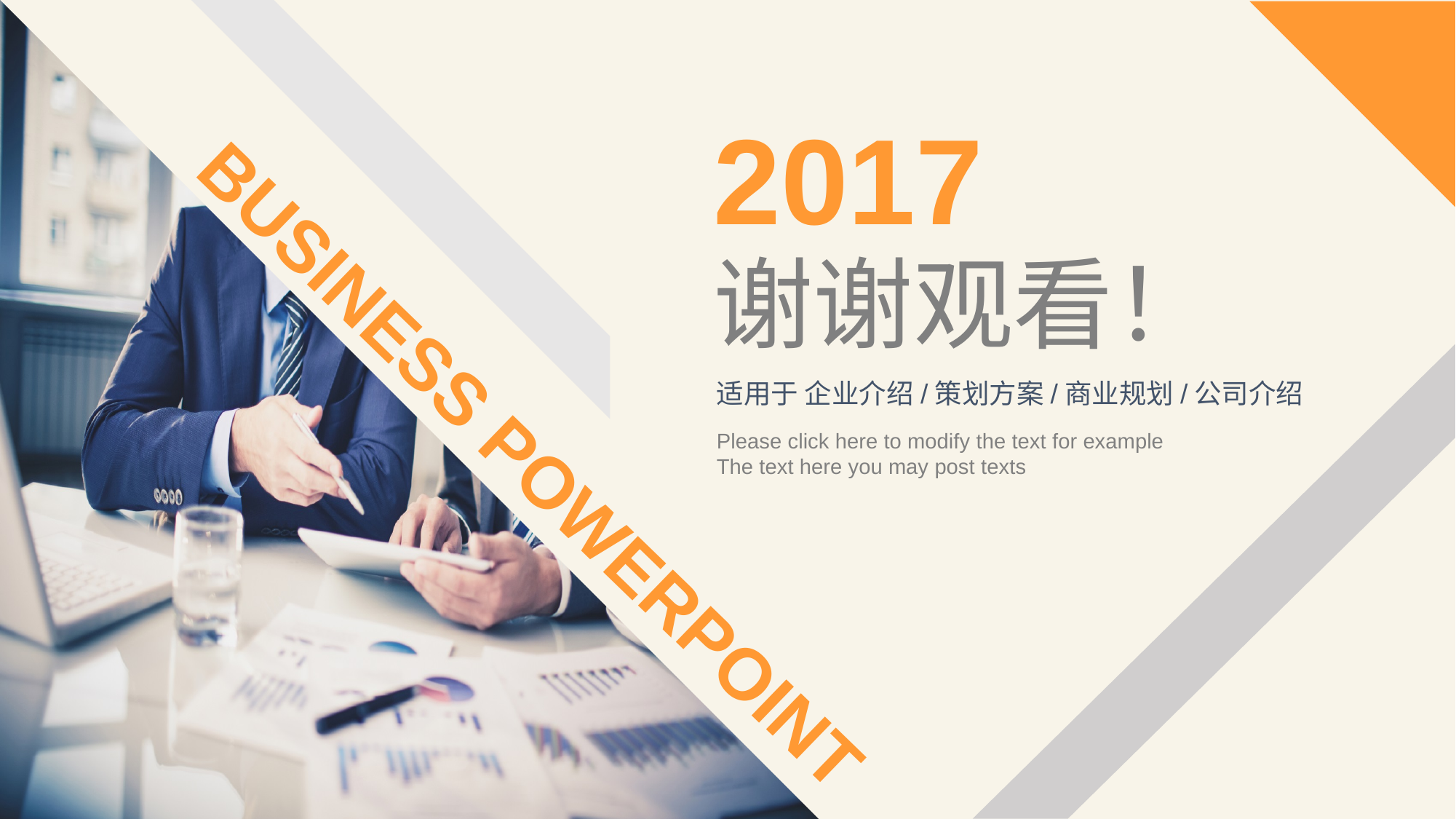

2017
谢谢观看！

适用于 企业介绍/策划方案/商业规划/公司介绍
Please click here to modify the text for example
The text here you may post texts
BUSINESS POWERPOINT